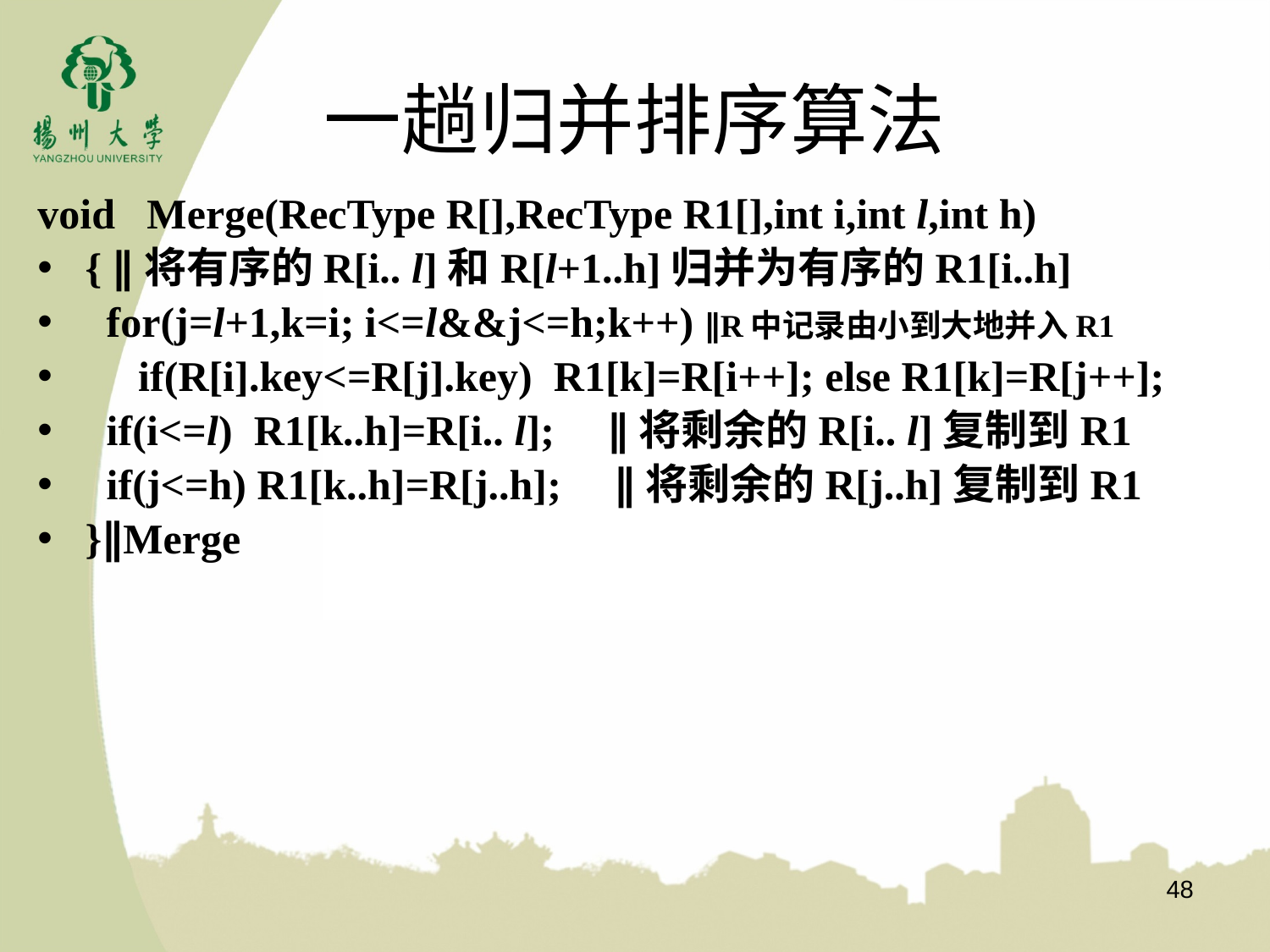

# 一趟归并排序算法
void   Merge(RecType R[],RecType R1[],int i,int l,int h)
{ ∥将有序的R[i.. l]和R[l+1..h]归并为有序的R1[i..h]
  for(j=l+1,k=i; i<=l&&j<=h;k++) ∥R中记录由小到大地并入R1
     if(R[i].key<=R[j].key)  R1[k]=R[i++]; else R1[k]=R[j++];
  if(i<=l)  R1[k..h]=R[i.. l];     ∥将剩余的R[i.. l]复制到R1
  if(j<=h) R1[k..h]=R[j..h];     ∥将剩余的R[j..h]复制到R1
}∥Merge
48